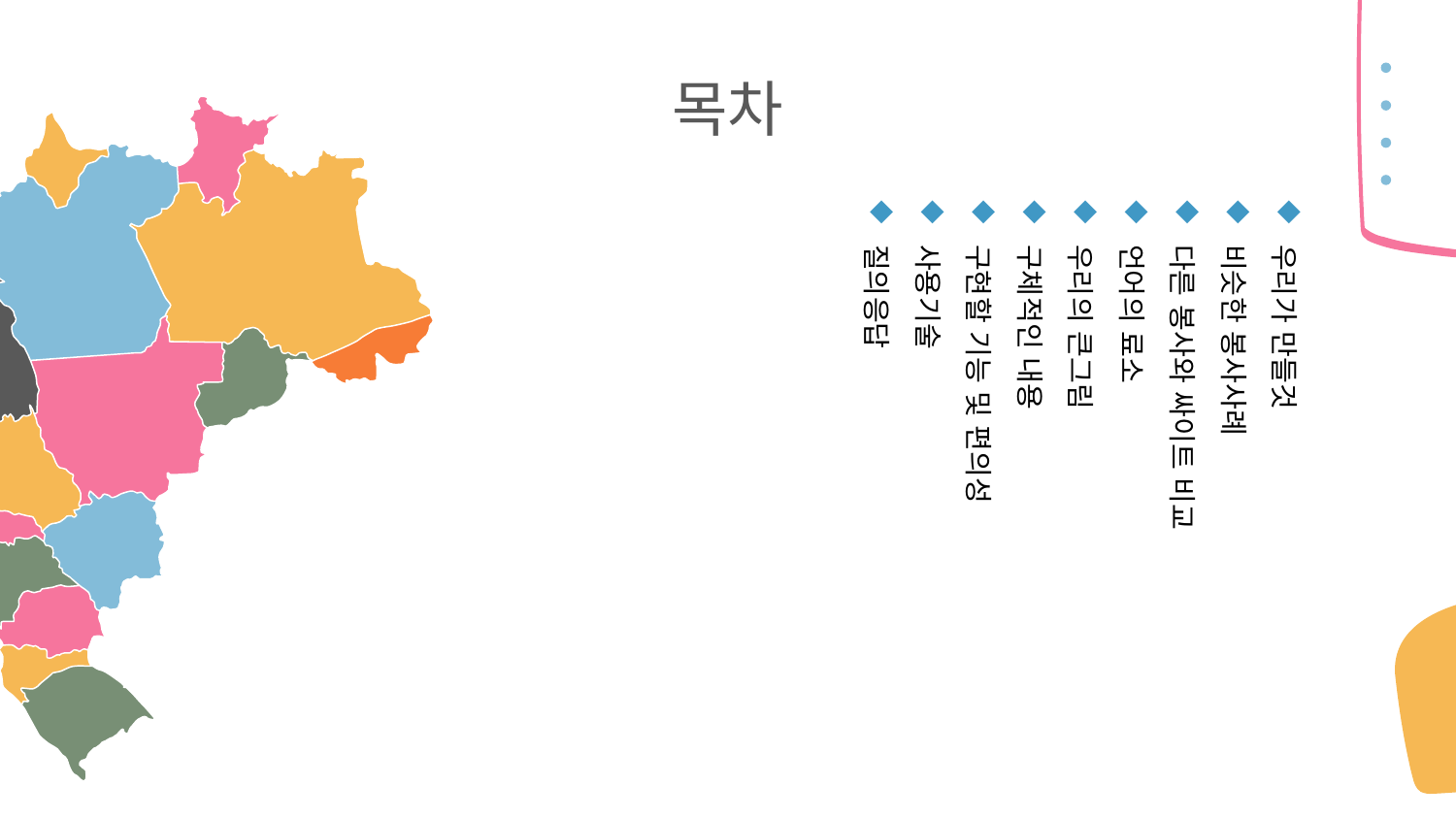

# 목차

우리가 만들것
비슷한 봉사사례
다른 봉사와 싸이트 비교
언어의 료소
우리의 큰그림
구체적인 내용
구현할 기능 및 편의성
사용기술
질의응답